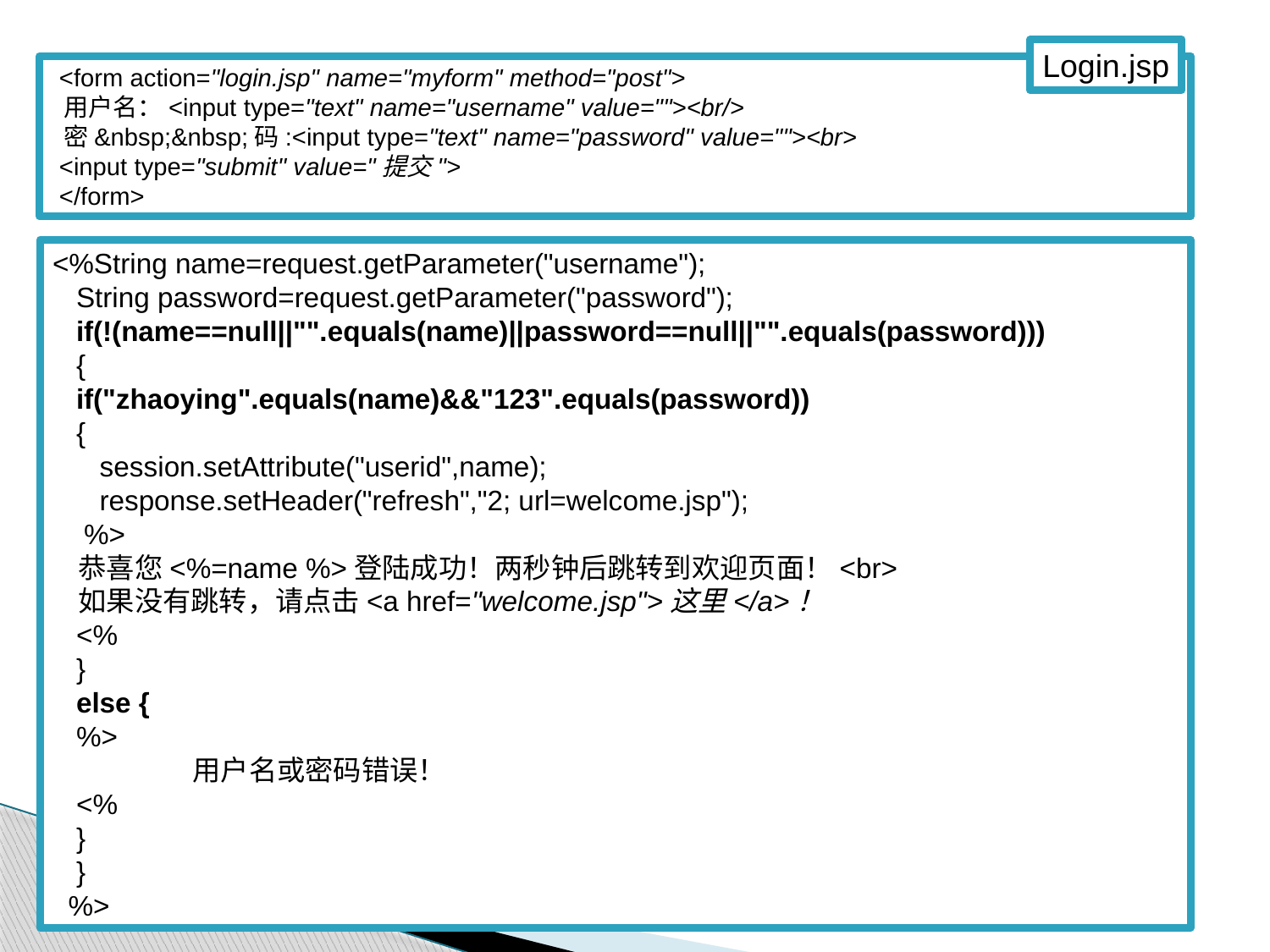

Login.jsp
 <form action="login.jsp" name="myform" method="post">
 用户名：<input type="text" name="username" value=""><br/>
 密&nbsp;&nbsp;码:<input type="text" name="password" value=""><br>
 <input type="submit" value="提交">
 </form>
<%String name=request.getParameter("username");
   String password=request.getParameter("password");
   if(!(name==null||"".equals(name)||password==null||"".equals(password)))
   {
   if("zhaoying".equals(name)&&"123".equals(password))
   {
      session.setAttribute("userid",name);
      response.setHeader("refresh","2; url=welcome.jsp");
    %>
   恭喜您<%=name %>登陆成功！两秒钟后跳转到欢迎页面！<br>
   如果没有跳转，请点击<a href="welcome.jsp">这里</a>！
   <%
   }
   else {
   %>
                     用户名或密码错误！
   <%
   }
   }
  %>